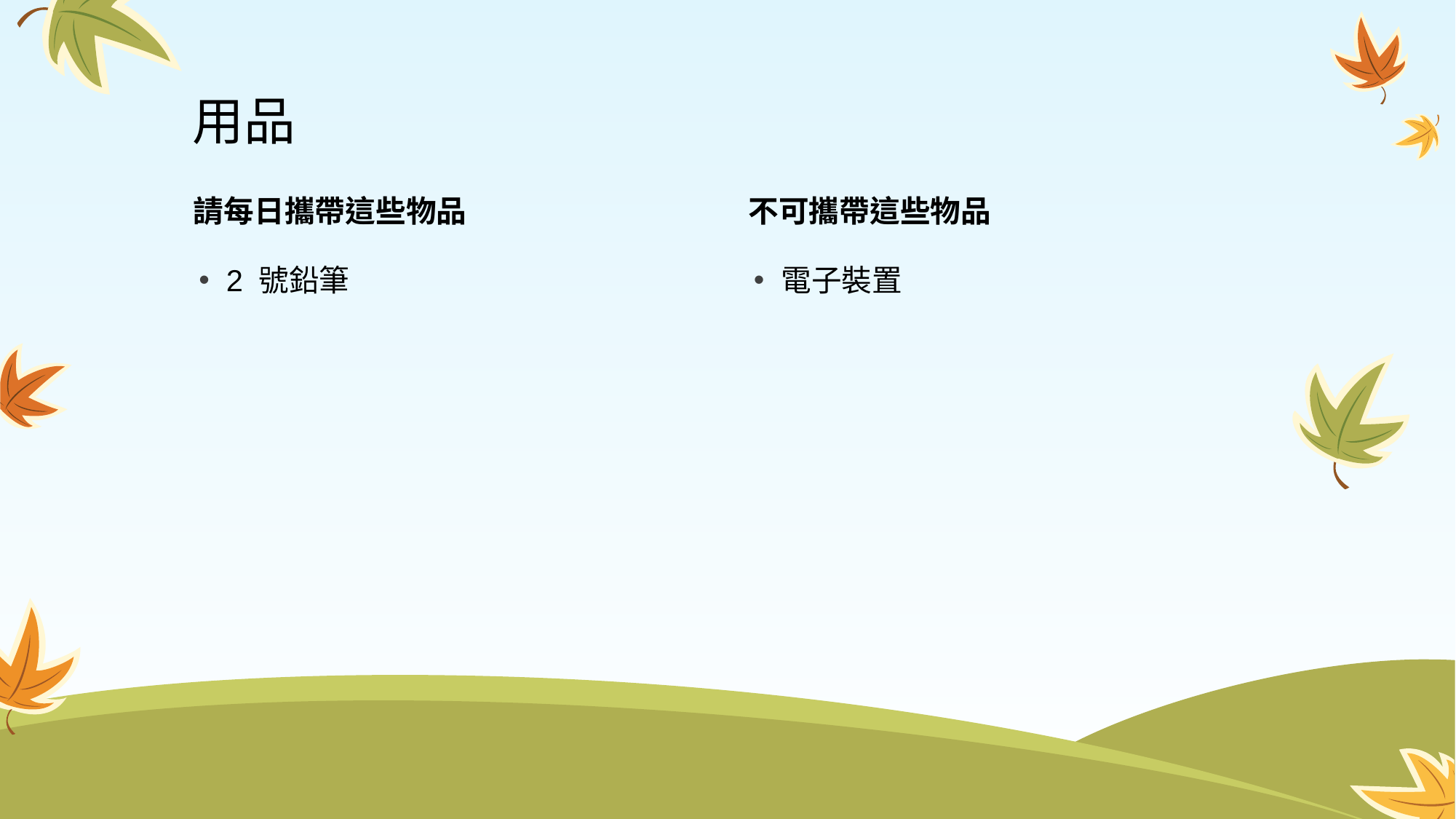

# 用品
請每日攜帶這些物品
不可攜帶這些物品
2 號鉛筆
電子裝置